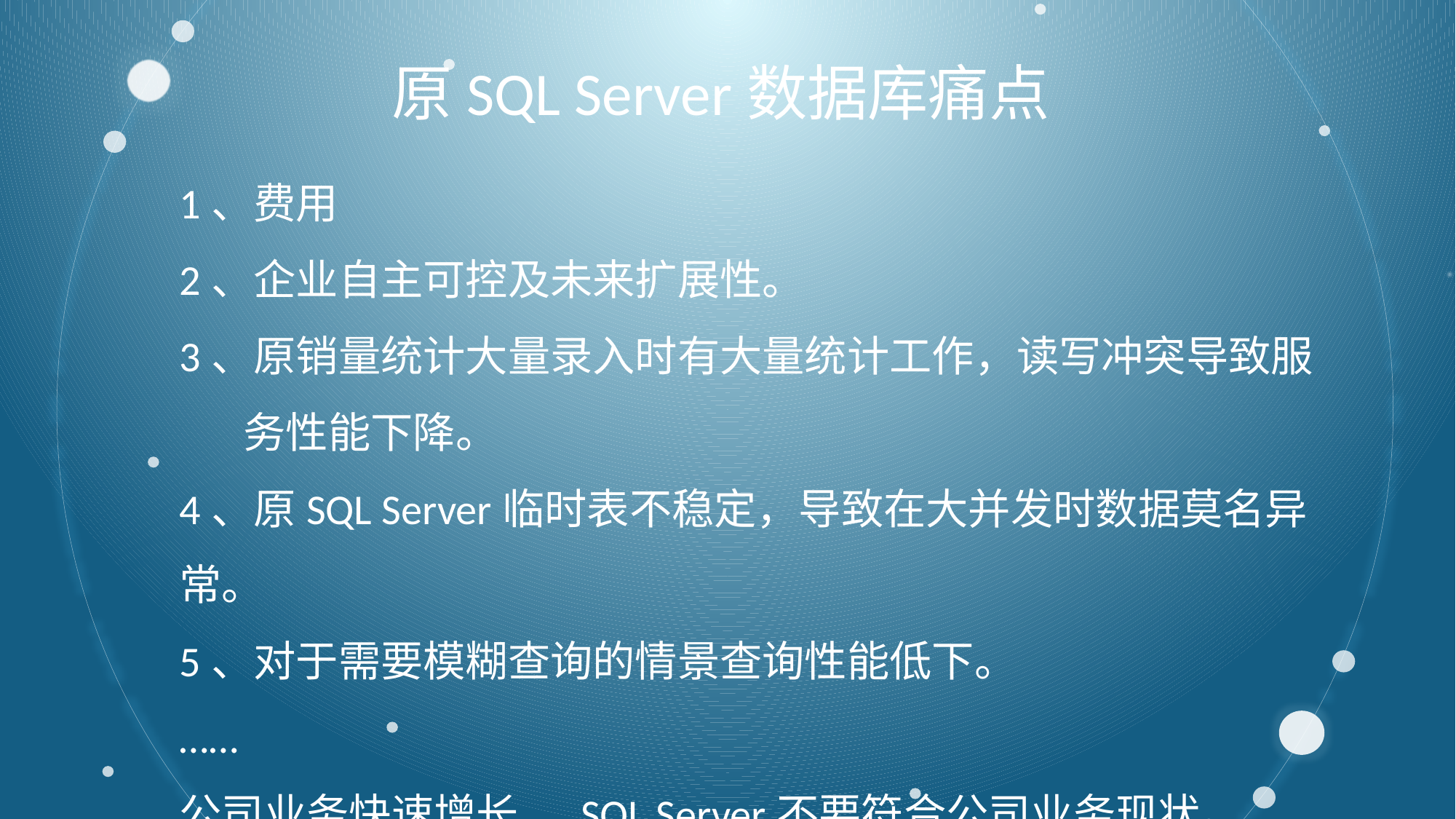

# 原SQL Server数据库痛点
1、费用
2、企业自主可控及未来扩展性。
3、原销量统计大量录入时有大量统计工作，读写冲突导致服务性能下降。
4、原SQL Server临时表不稳定，导致在大并发时数据莫名异常。
5、对于需要模糊查询的情景查询性能低下。
……
公司业务快速增长， SQL Server不要符合公司业务现状。